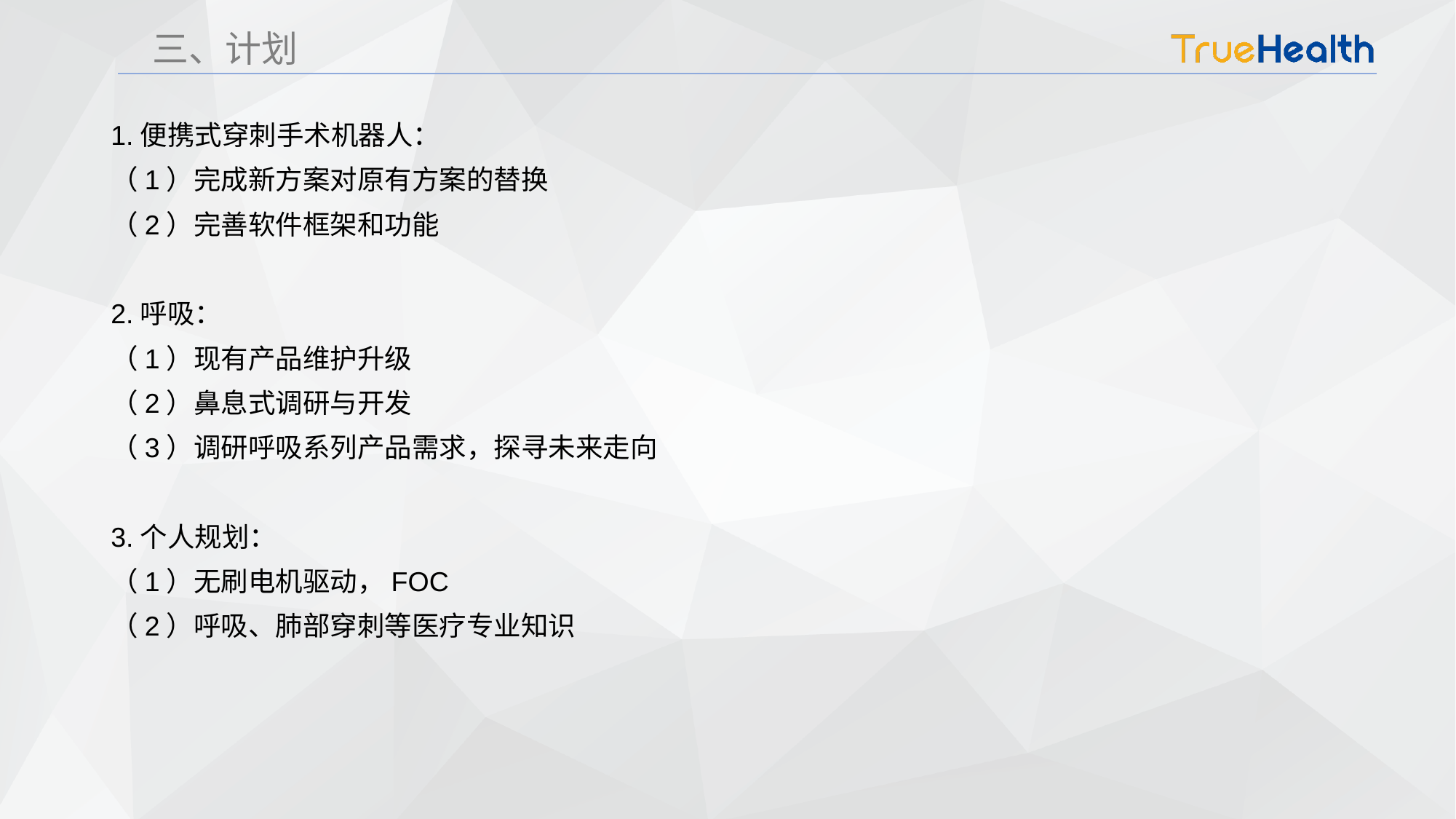

三、计划
1.便携式穿刺手术机器人：
（1）完成新方案对原有方案的替换
（2）完善软件框架和功能

2.呼吸：
（1）现有产品维护升级
（2）鼻息式调研与开发
（3）调研呼吸系列产品需求，探寻未来走向

3.个人规划：
（1）无刷电机驱动，FOC
（2）呼吸、肺部穿刺等医疗专业知识